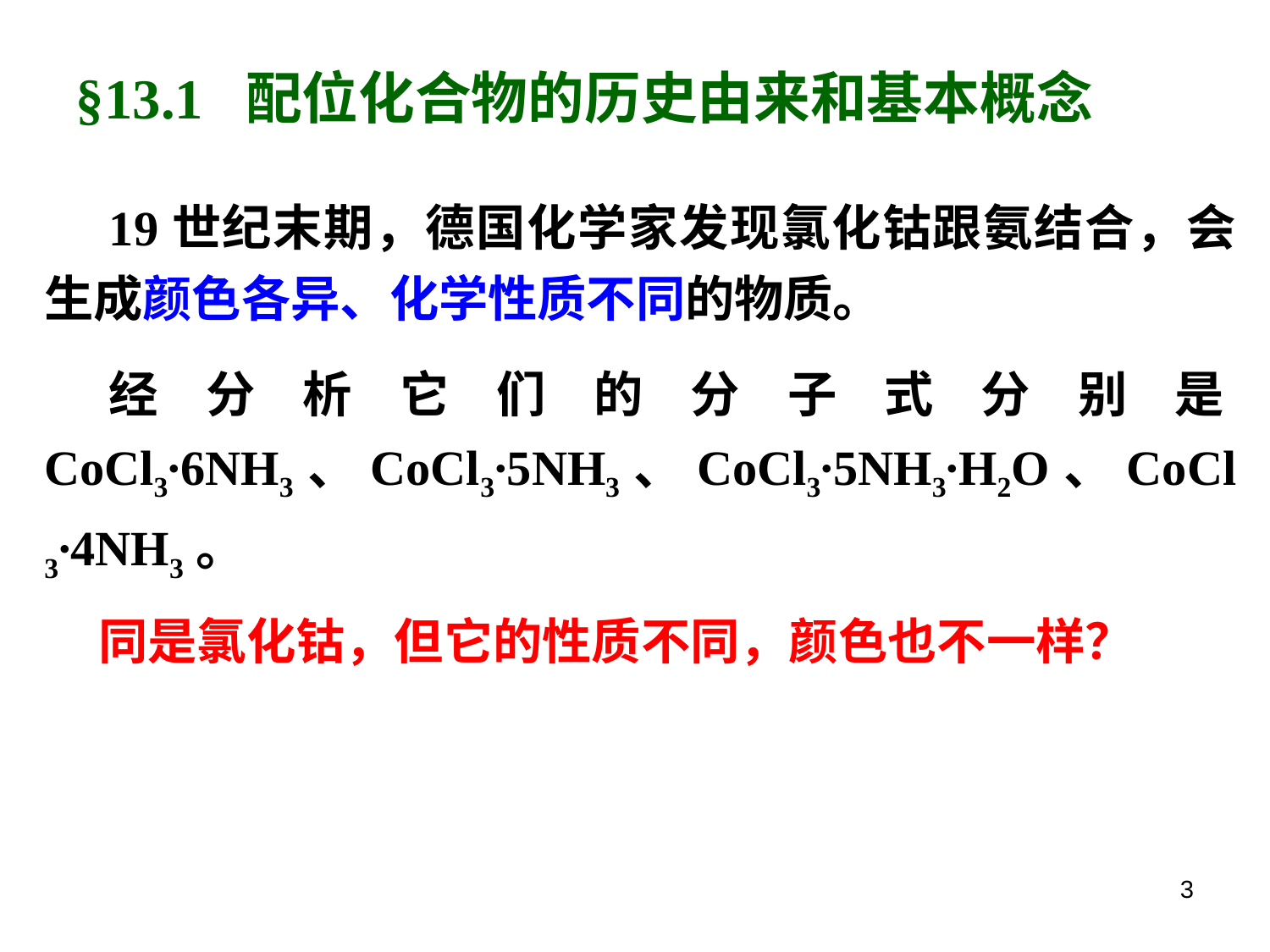

§13.1  配位化合物的历史由来和基本概念
19世纪末期，德国化学家发现氯化钴跟氨结合，会生成颜色各异、化学性质不同的物质。
经分析它们的分子式分别是CoCl3∙6NH3、CoCl3∙5NH3、CoCl3∙5NH3∙H2O、CoCl3∙4NH3。
同是氯化钴，但它的性质不同，颜色也不一样？
3